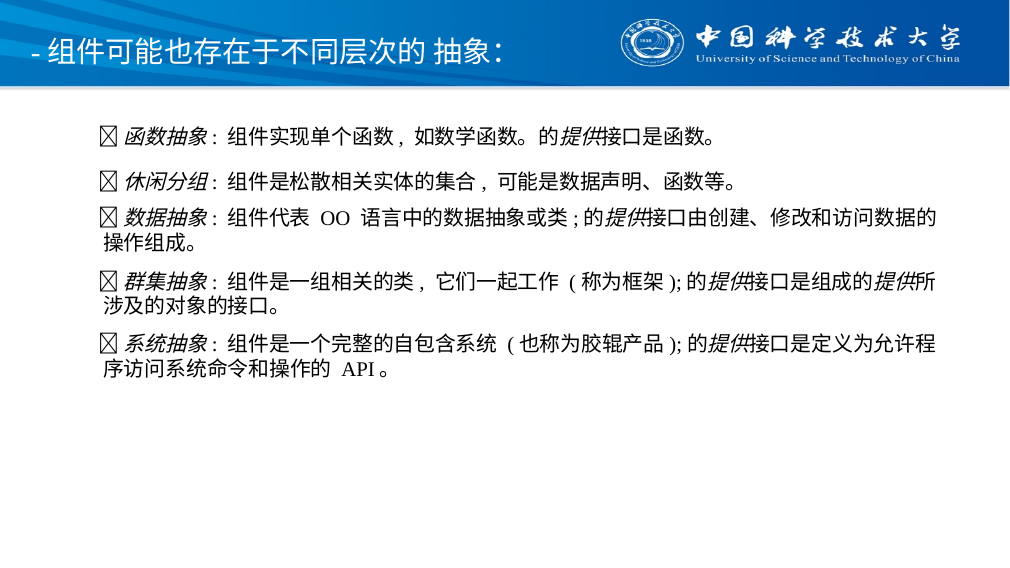

# -组件可能也存在于不同层次的 抽象：
÷函数抽象: 组件实现单个函数, 如数学函数。的提供接口是函数。
÷休闲分组: 组件是松散相关实体的集合, 可能是数据声明、函数等。
÷数据抽象: 组件代表 OO 语言中的数据抽象或类;的提供接口由创建、修改和访问数据的操作组成。
÷群集抽象: 组件是一组相关的类, 它们一起工作 (称为框架);的提供接口是组成的提供所涉及的对象的接口。
÷系统抽象: 组件是一个完整的自包含系统 (也称为胶辊产品);的提供接口是定义为允许程序访问系统命令和操作的 API。